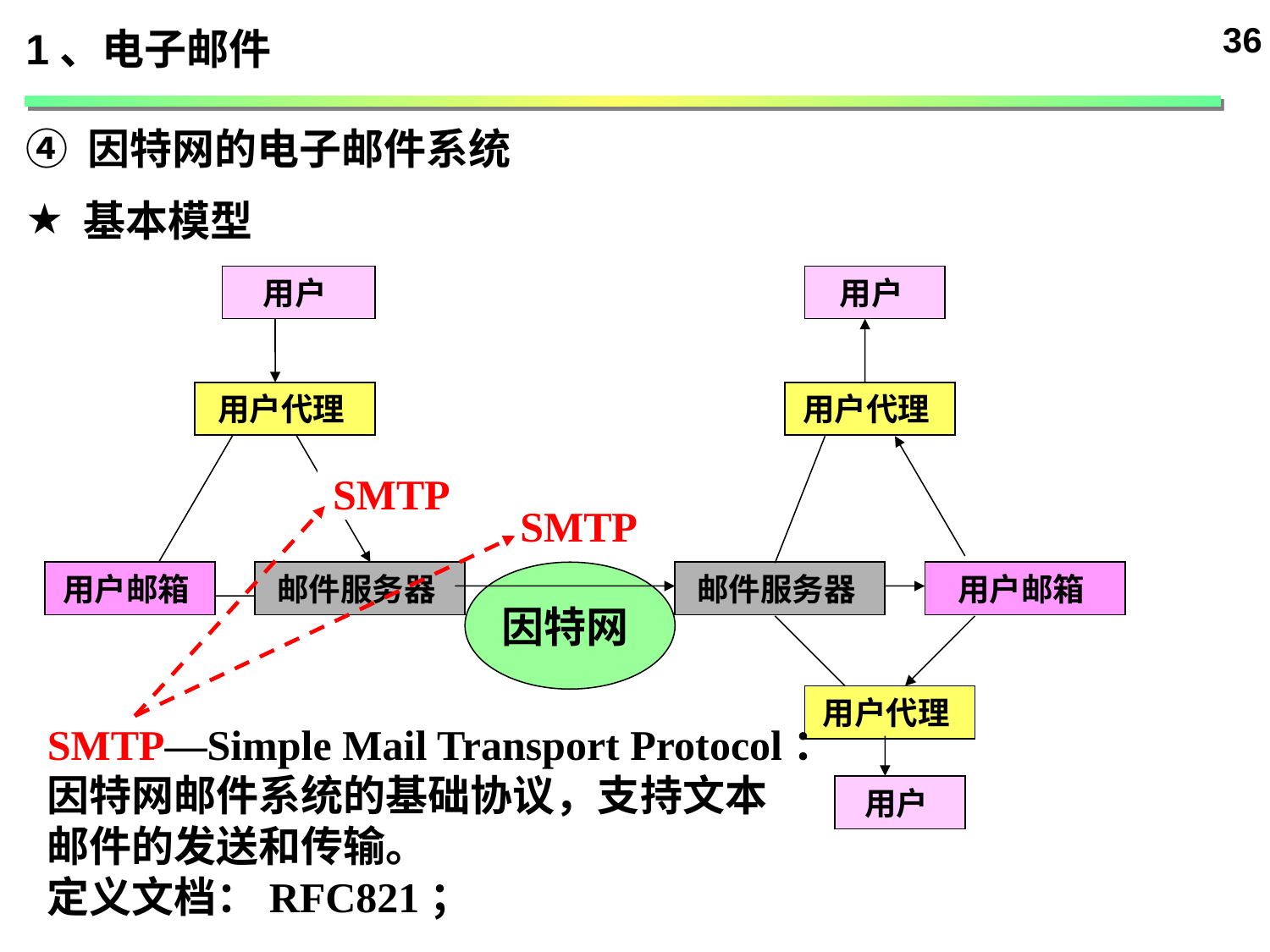

36
1、电子邮件

④ 因特网的电子邮件系统

 基本模型
用户
用户

用户代理
用户代理

SMTP
SMTP

用户邮箱
邮件服务器
因特网
邮件服务器
用户邮箱

用户代理
SMTP—Simple Mail Transport Protocol：
因特网邮件系统的基础协议，支持文本
邮件的发送和传输。
定义文档：RFC821；

用户